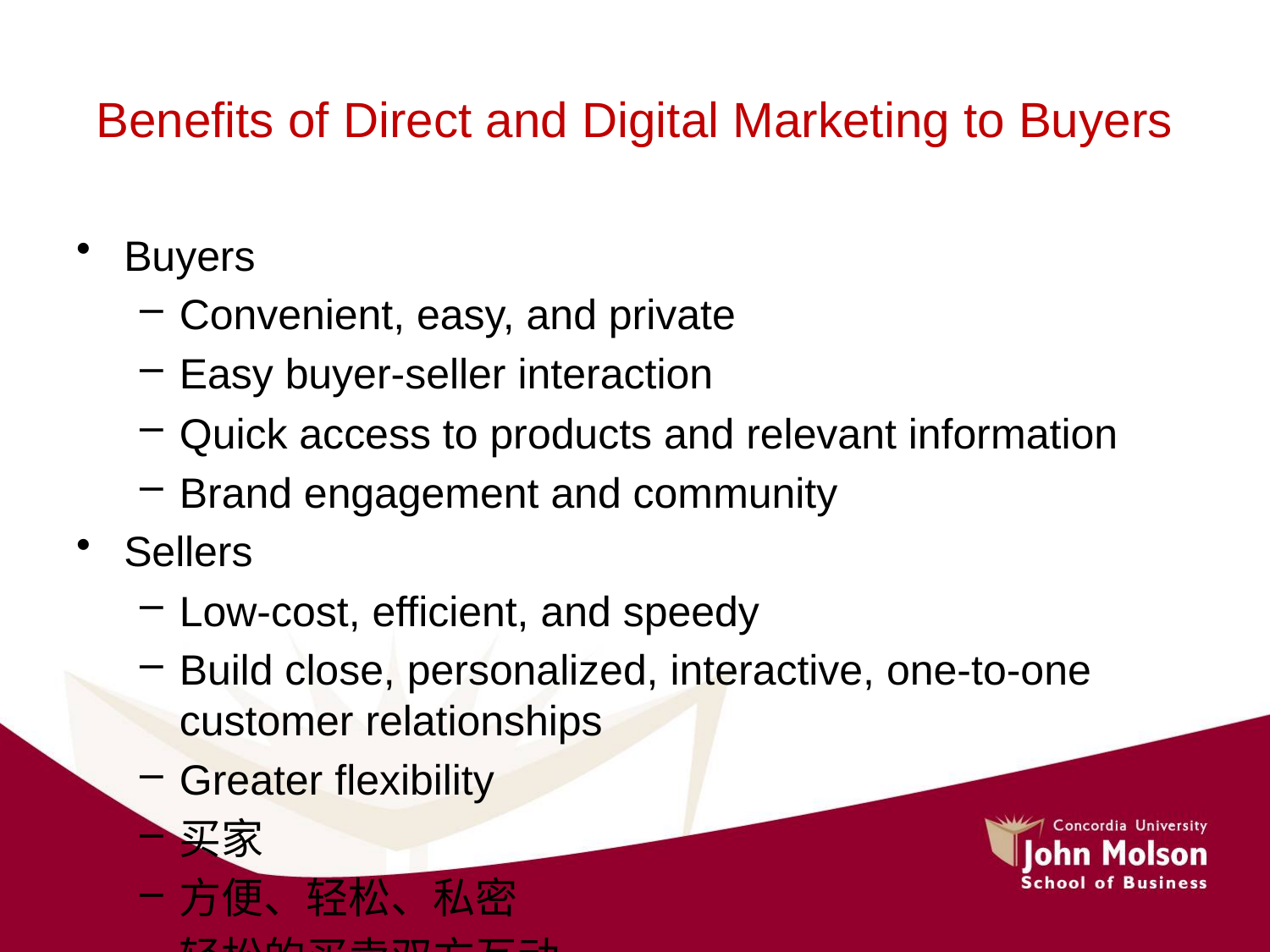

# Benefits of Direct and Digital Marketing to Buyers
Buyers
Convenient, easy, and private
Easy buyer-seller interaction
Quick access to products and relevant information
Brand engagement and community
Sellers
Low-cost, efficient, and speedy
Build close, personalized, interactive, one-to-one customer relationships
Greater flexibility
买家
方便、轻松、私密
轻松的买卖双方互动
快速访问产品和相关信息
品牌参与和社区
卖家
低成本、高效、快速
建立密切、个性化、互动、一对一的客户关系
更大的灵活性